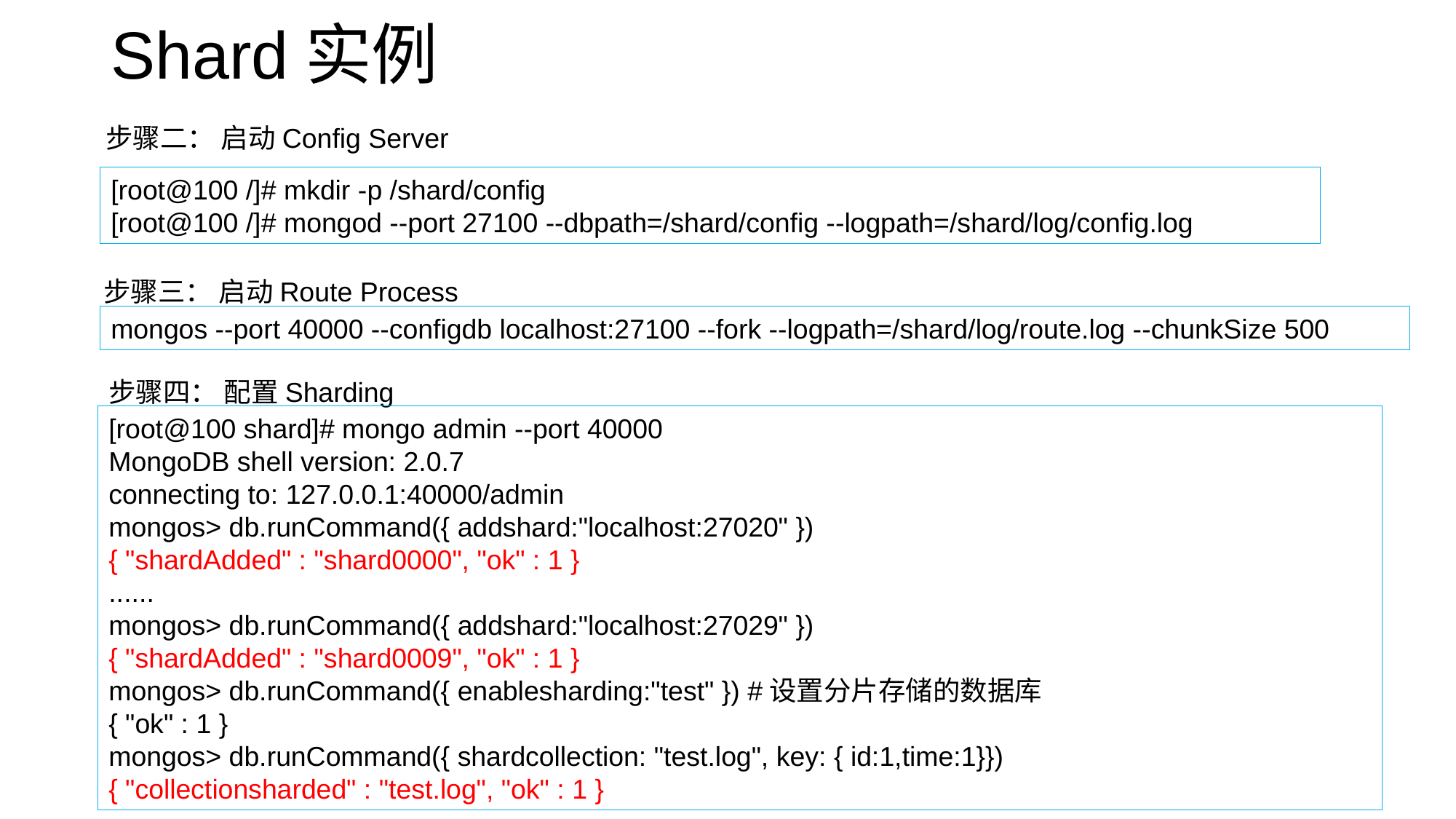

# Shard实例
步骤二： 启动Config Server
[root@100 /]# mkdir -p /shard/config
[root@100 /]# mongod --port 27100 --dbpath=/shard/config --logpath=/shard/log/config.log
步骤三： 启动Route Process
mongos --port 40000 --configdb localhost:27100 --fork --logpath=/shard/log/route.log --chunkSize 500
步骤四： 配置Sharding
[root@100 shard]# mongo admin --port 40000
MongoDB shell version: 2.0.7
connecting to: 127.0.0.1:40000/admin
mongos> db.runCommand({ addshard:"localhost:27020" })
{ "shardAdded" : "shard0000", "ok" : 1 }
......
mongos> db.runCommand({ addshard:"localhost:27029" })
{ "shardAdded" : "shard0009", "ok" : 1 }
mongos> db.runCommand({ enablesharding:"test" }) #设置分片存储的数据库
{ "ok" : 1 }
mongos> db.runCommand({ shardcollection: "test.log", key: { id:1,time:1}})
{ "collectionsharded" : "test.log", "ok" : 1 }